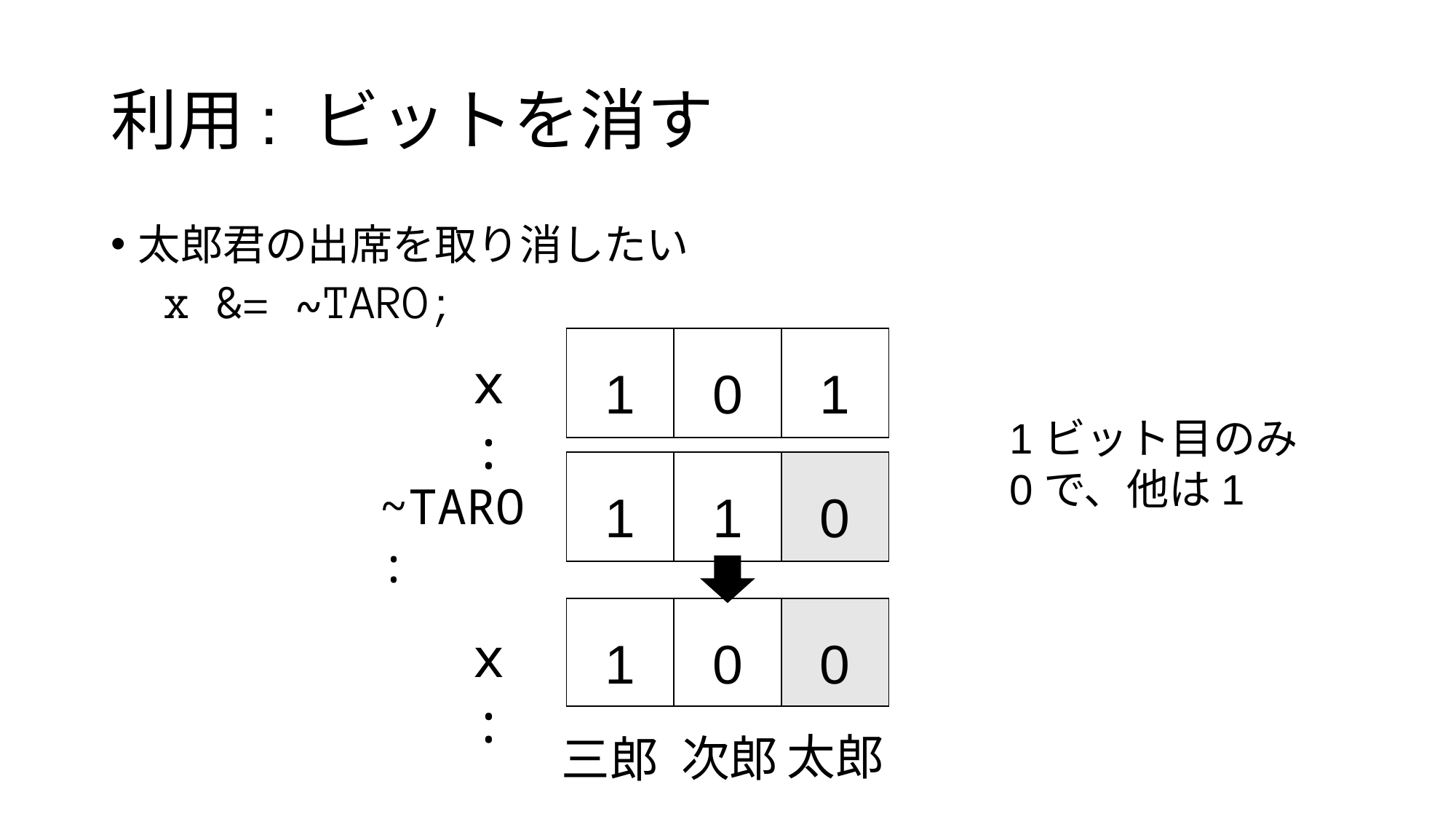

# 利用: ビットを消す
太郎君の出席を取り消したい
x &= ~TARO;

| 1 | 0 | 1 |
| --- | --- | --- |
x:
1ビット目のみ0で、他は1
| 1 | 1 | 0 |
| --- | --- | --- |
~TARO:

| 1 | 0 | 0 |
| --- | --- | --- |
x:
太郎
次郎
三郎